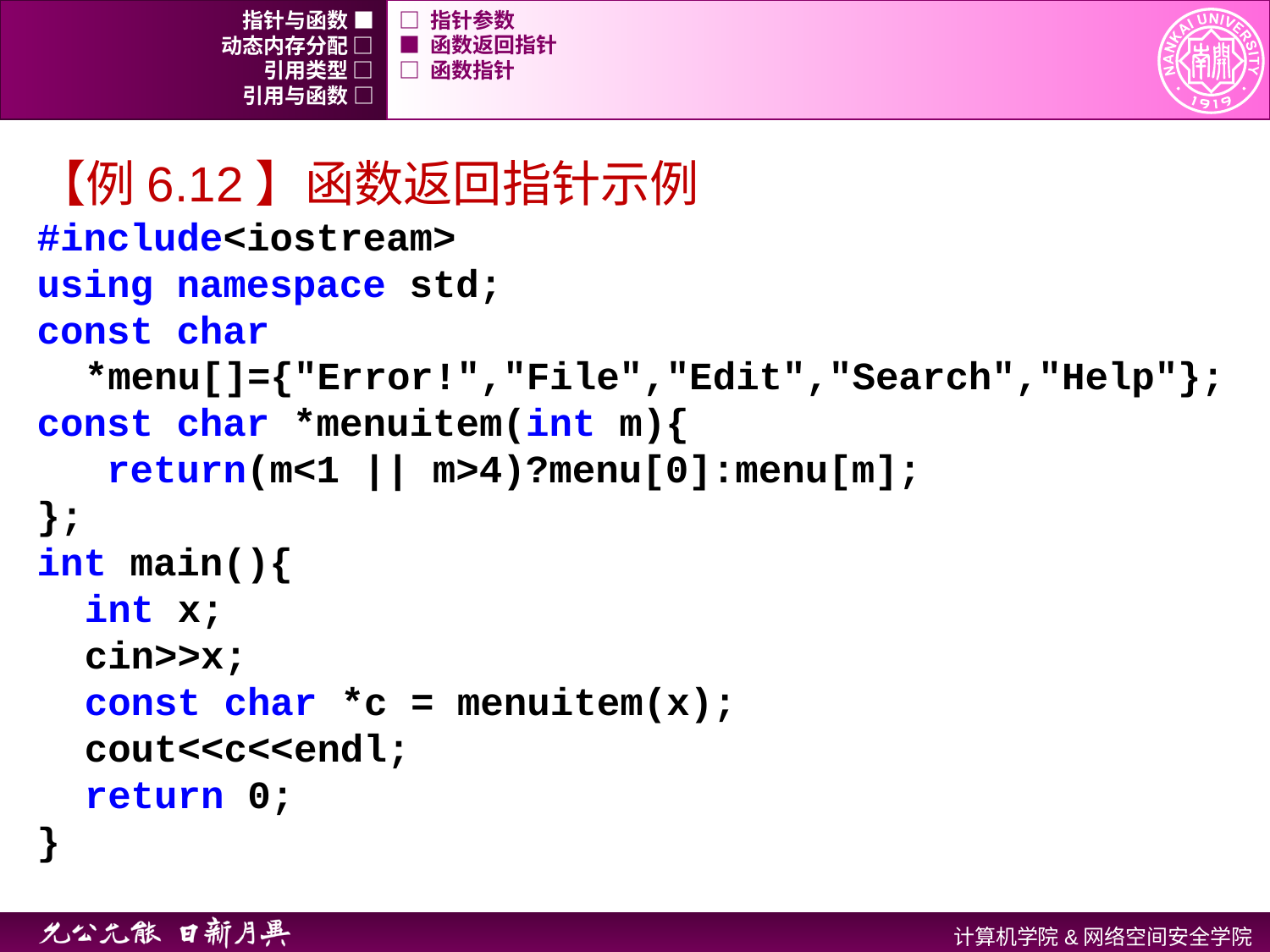

指针与函数 ■
□ 指针参数
动态内存分配 □
■ 函数返回指针
引用类型 □
□ 函数指针
引用与函数 □

【例6.12】函数返回指针示例
#include<iostream>
using namespace std;
const char *menu[]={"Error!","File","Edit","Search","Help"};
const char *menuitem(int m){
   return(m<1 || m>4)?menu[0]:menu[m];
};
int main(){
	int x;
	cin>>x;
	const char *c = menuitem(x);
	cout<<c<<endl;
	return 0;
}